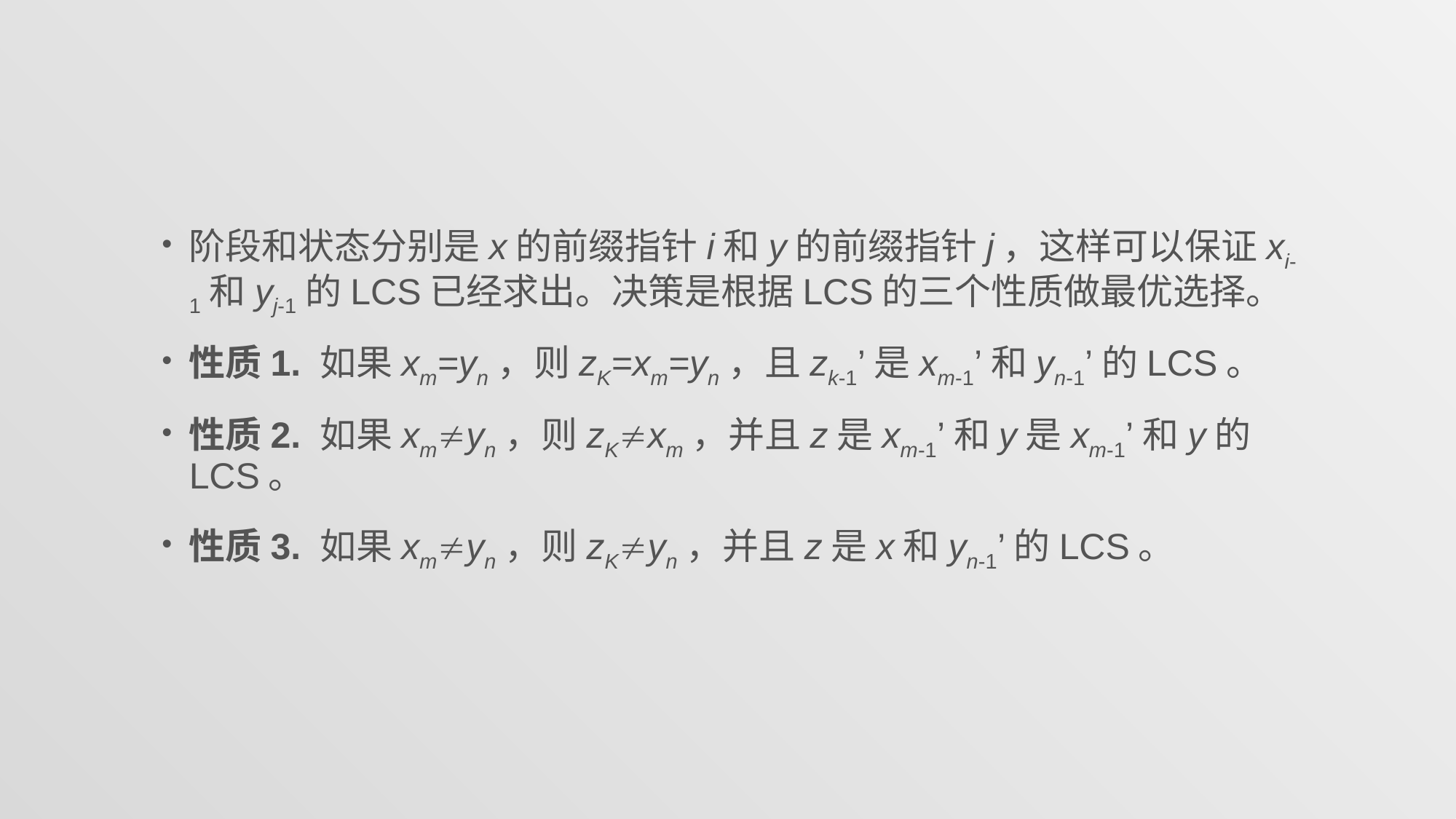

#
阶段和状态分别是x的前缀指针i和y的前缀指针j，这样可以保证xi-1和yj-1的LCS已经求出。决策是根据LCS的三个性质做最优选择。
性质1. 如果xm=yn，则zK=xm=yn，且zk-1’是xm-1’和yn-1’的LCS。
性质2. 如果xm≠yn，则zK≠xm，并且z是xm-1’和y是xm-1’和y的LCS。
性质3. 如果xm≠yn，则zK≠yn，并且z是x和yn-1’的LCS。